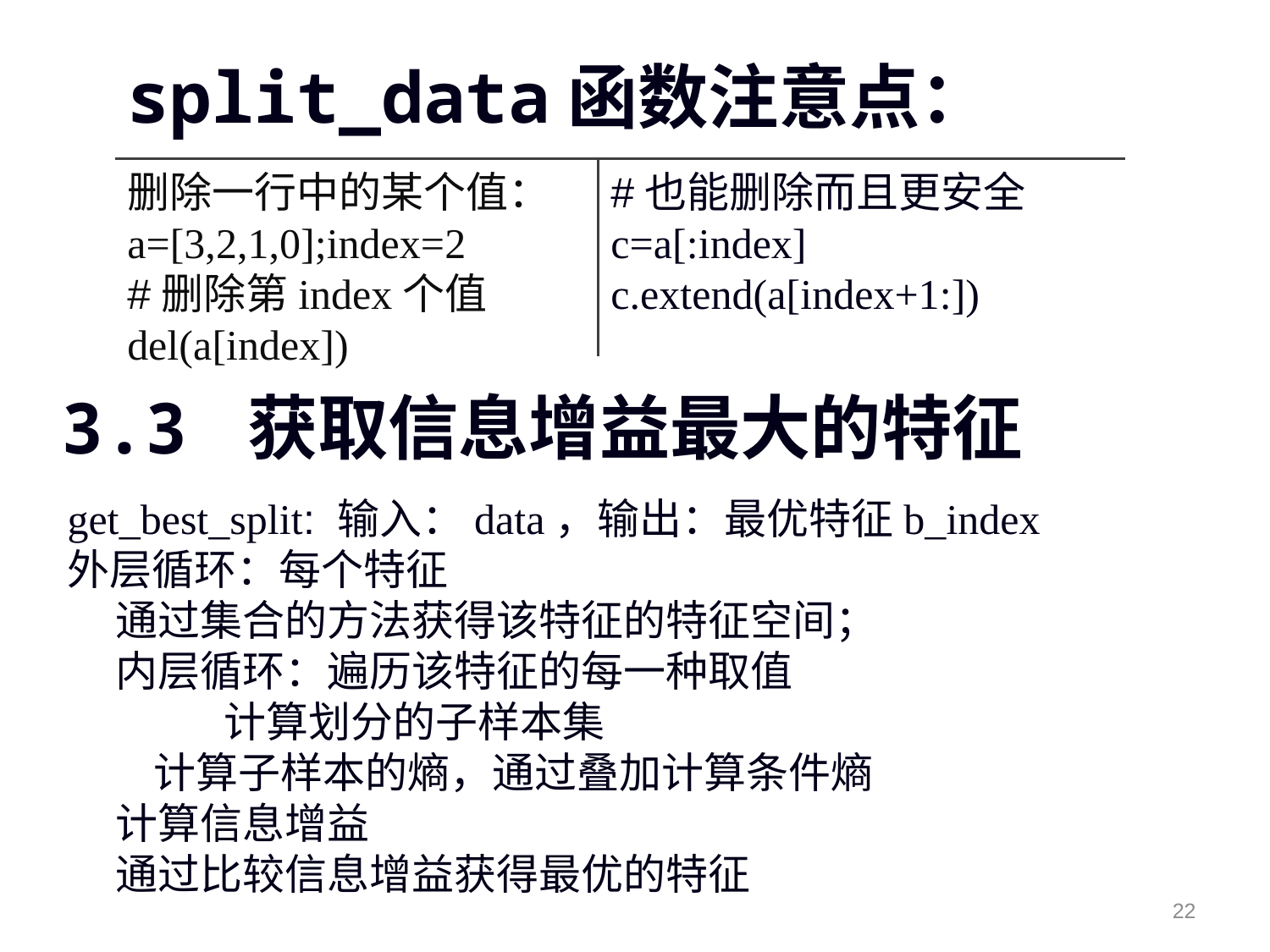

split_data函数注意点：
删除一行中的某个值：
a=[3,2,1,0];index=2
#删除第index个值
del(a[index])
#也能删除而且更安全
c=a[:index]
c.extend(a[index+1:])
3.3 获取信息增益最大的特征
get_best_split: 输入：data，输出：最优特征b_index
外层循环：每个特征
    通过集合的方法获得该特征的特征空间；
    内层循环：遍历该特征的每一种取值
	  计算划分的子样本集
        计算子样本的熵，通过叠加计算条件熵
    计算信息增益
    通过比较信息增益获得最优的特征